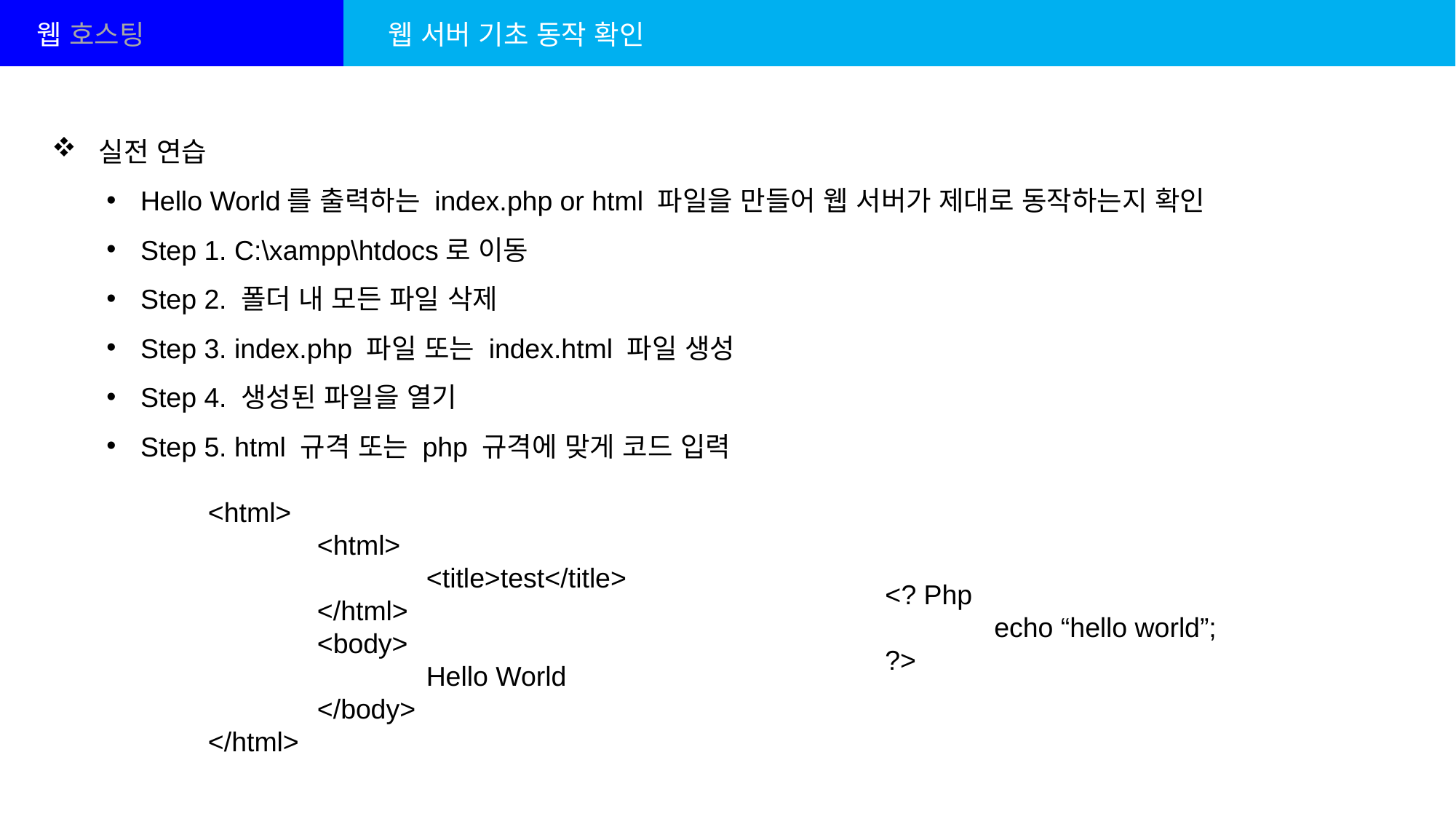

웹 호스팅
웹 서버 기초 동작 확인
 실전 연습
Hello World를 출력하는 index.php or html 파일을 만들어 웹 서버가 제대로 동작하는지 확인
Step 1. C:\xampp\htdocs로 이동
Step 2. 폴더 내 모든 파일 삭제
Step 3. index.php 파일 또는 index.html 파일 생성
Step 4. 생성된 파일을 열기
Step 5. html 규격 또는 php 규격에 맞게 코드 입력
<html>
	<html>
		<title>test</title>
	</html>
	<body>
		Hello World
	</body>
</html>
<? Php
	echo “hello world”;
?>